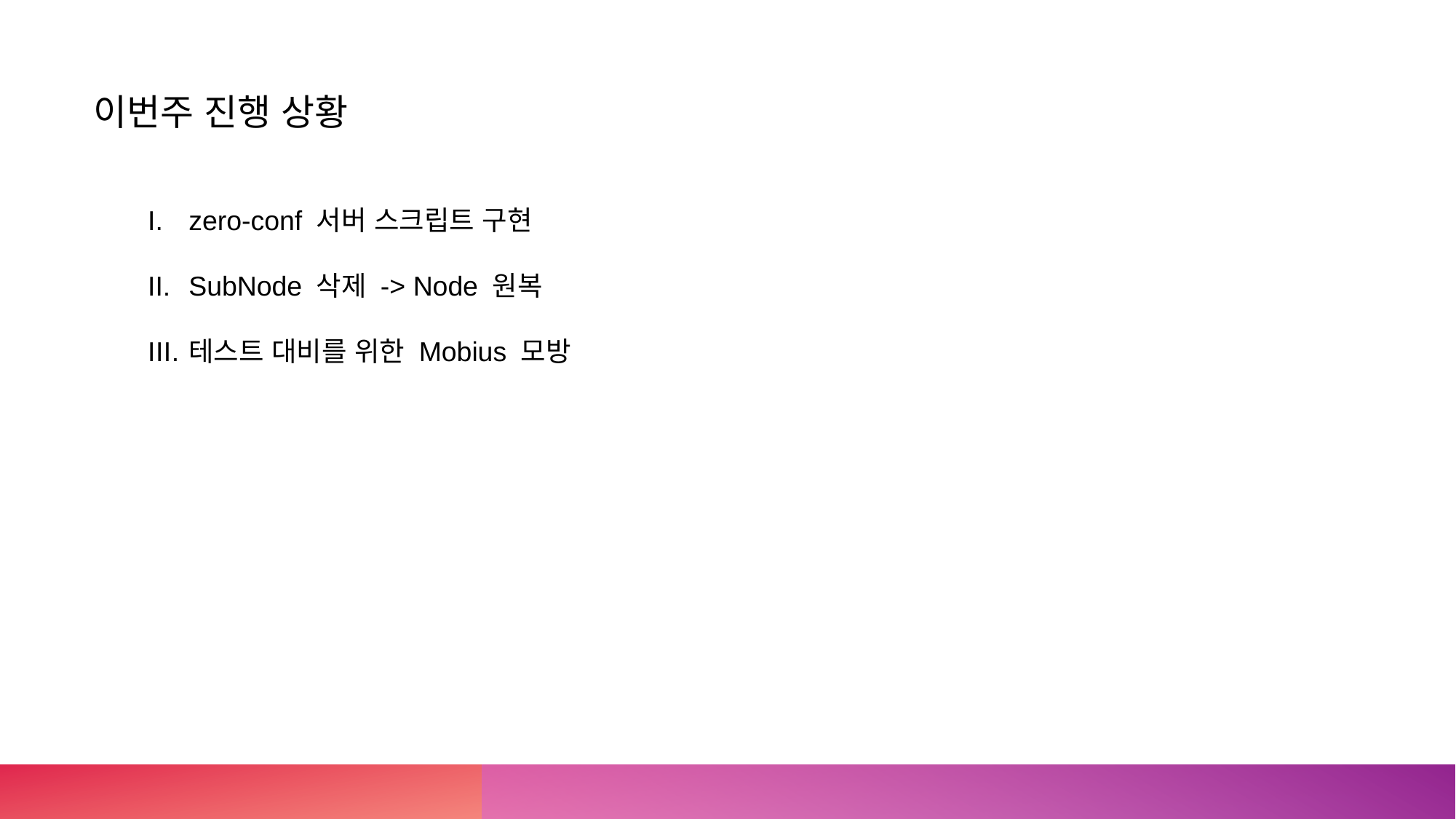

이번주 진행 상황
zero-conf 서버 스크립트 구현

SubNode 삭제 -> Node 원복

테스트 대비를 위한 Mobius 모방